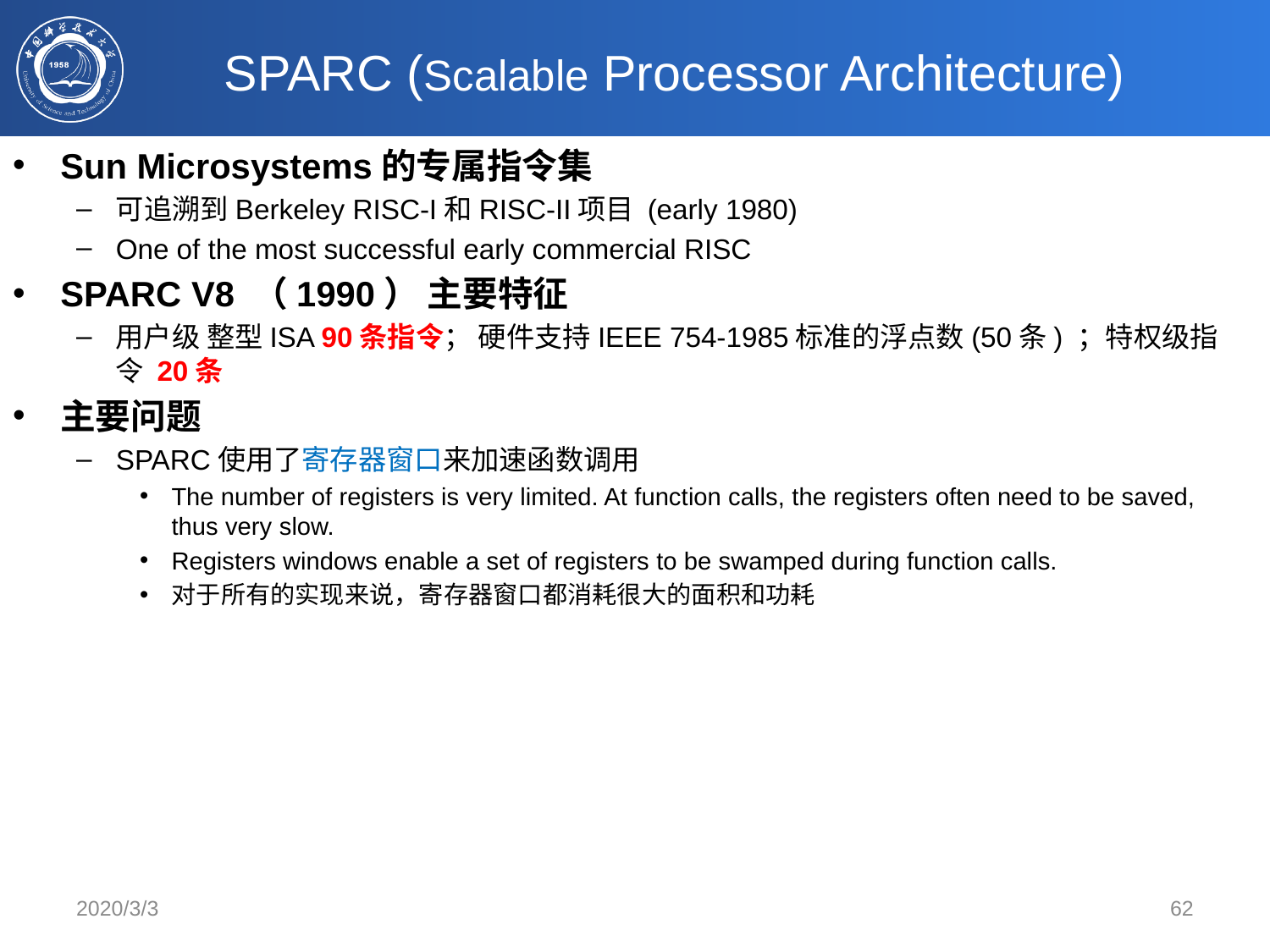

# SPARC (Scalable Processor Architecture)
Sun Microsystems的专属指令集
可追溯到Berkeley RISC-I和RISC-II项目 (early 1980)
One of the most successful early commercial RISC
SPARC V8 （1990） 主要特征
用户级 整型ISA 90条指令； 硬件支持IEEE 754-1985标准的浮点数(50条) ；特权级指令 20条
主要问题
SPARC使用了寄存器窗口来加速函数调用
The number of registers is very limited. At function calls, the registers often need to be saved, thus very slow.
Registers windows enable a set of registers to be swamped during function calls.
对于所有的实现来说，寄存器窗口都消耗很大的面积和功耗

2020/3/3
62